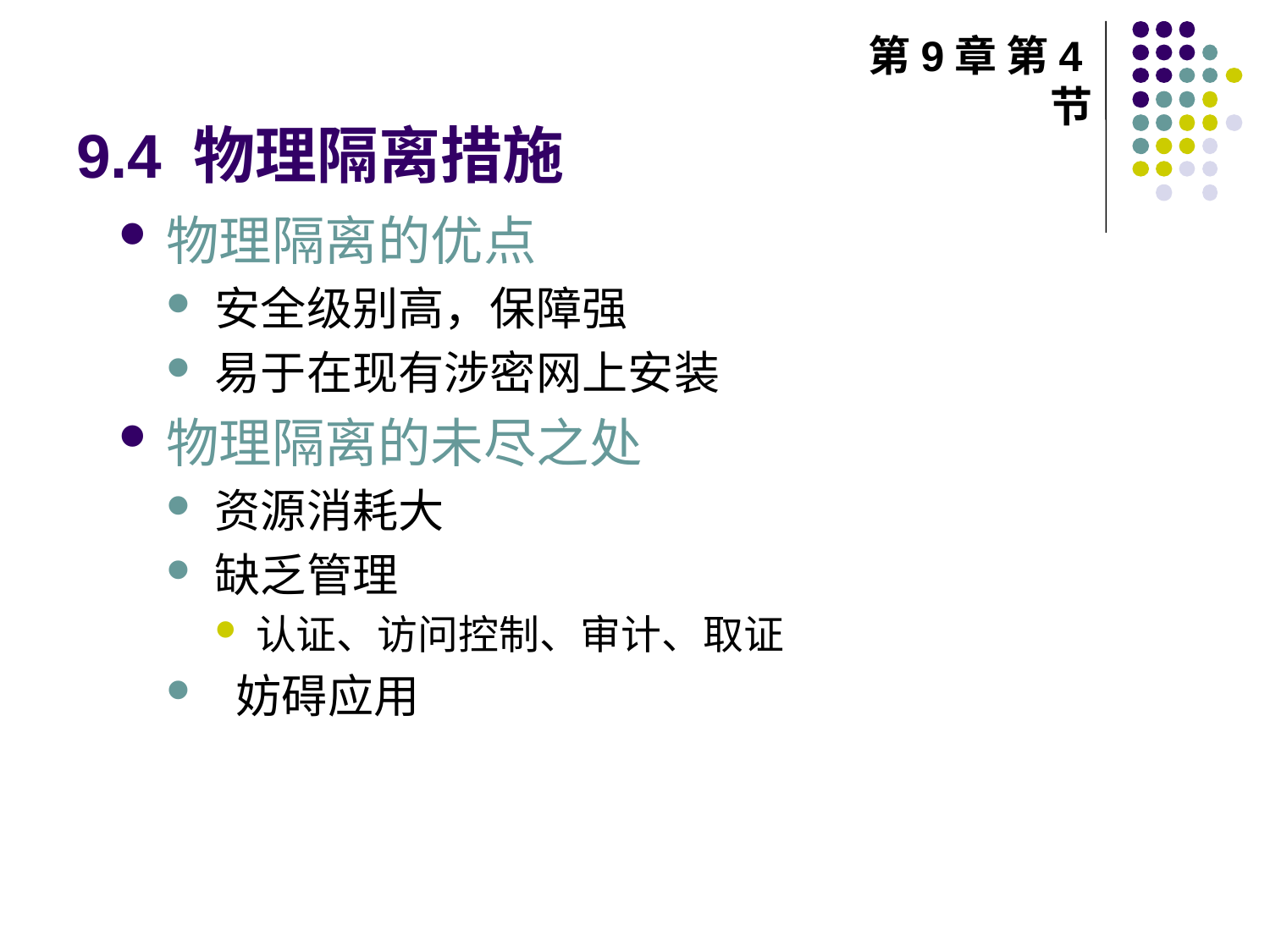

# 9.4 物理隔离措施
第9章 第4节
物理隔离的优点
安全级别高，保障强
易于在现有涉密网上安装
物理隔离的未尽之处
资源消耗大
缺乏管理
认证、访问控制、审计、取证
 妨碍应用